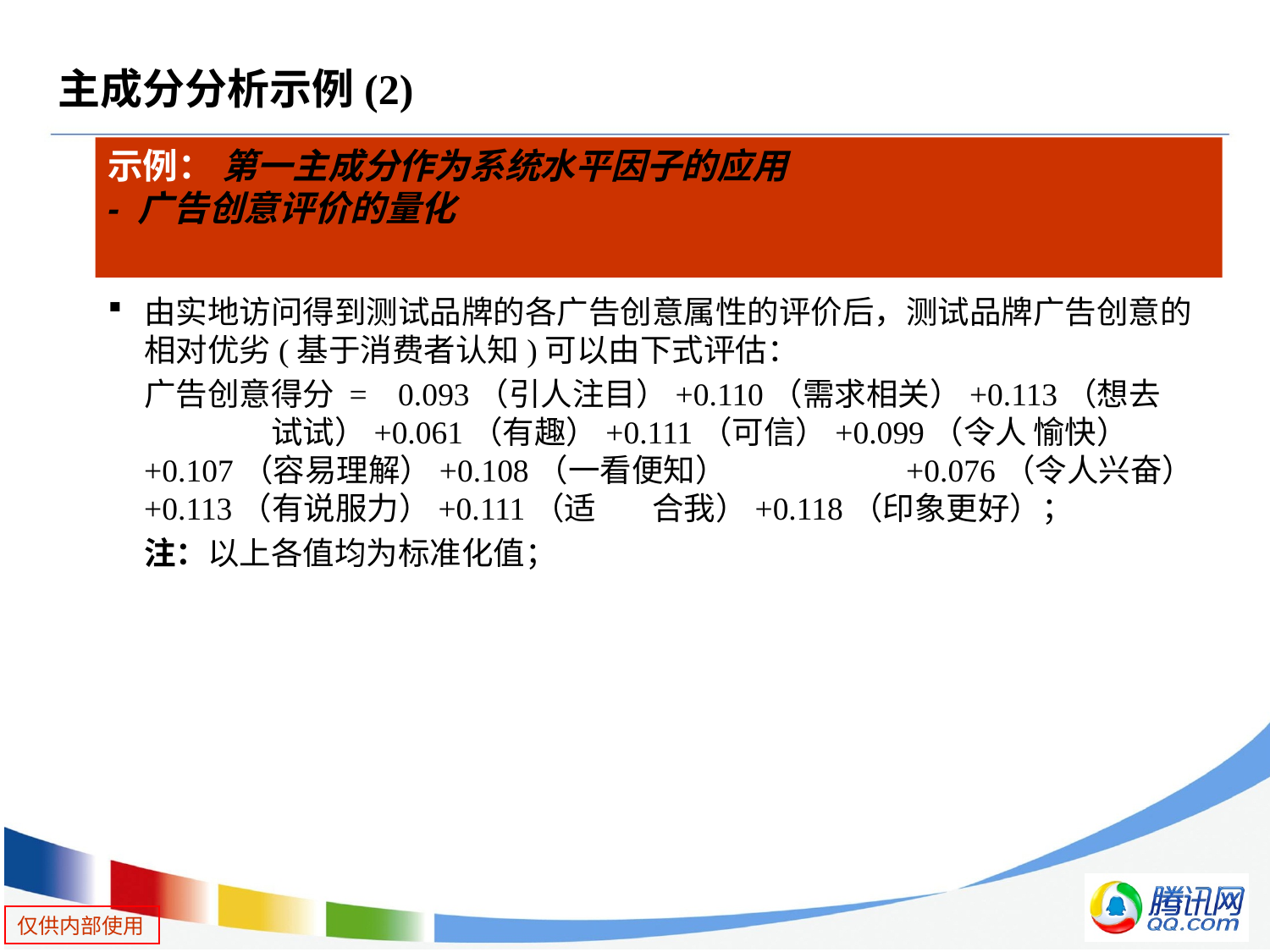

# 主成分分析示例(2)
示例： 第一主成分作为系统水平因子的应用
- 广告创意评价的量化
由实地访问得到测试品牌的各广告创意属性的评价后，测试品牌广告创意的相对优劣(基于消费者认知)可以由下式评估：
	广告创意得分 =	0.093（引人注目）+0.110（需求相关）+0.113（想去	试试）+0.061（有趣）+0.111（可信）+0.099（令人	愉快）+0.107（容易理解）+0.108（一看便知）		+0.076（令人兴奋）+0.113（有说服力）+0.111（适	合我）+0.118（印象更好）；
	注：以上各值均为标准化值；